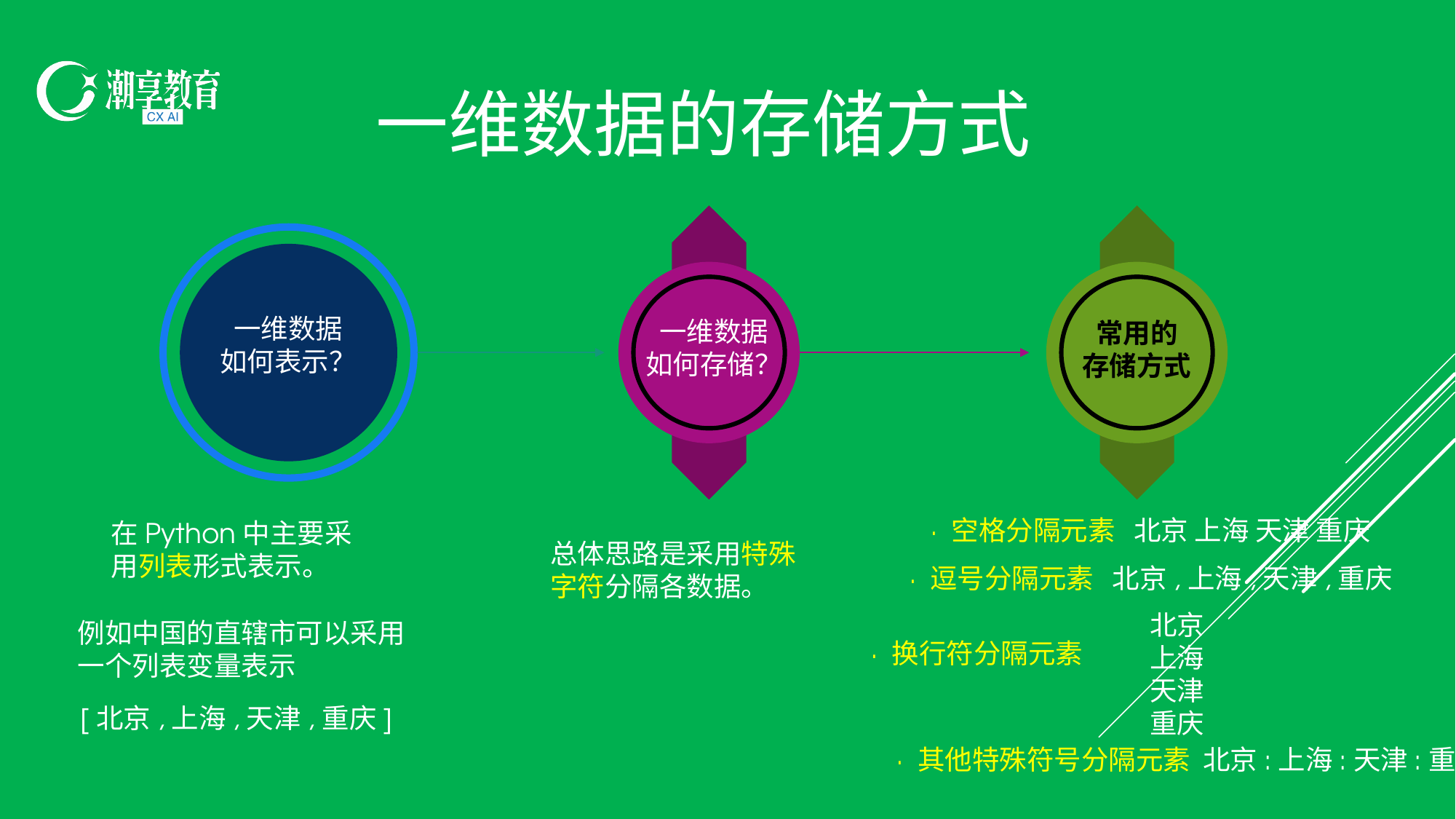

一维数据的存储方式

一维数据
如何存储？

常用的
存储方式

一维数据
如何表示？
· 空格分隔元素   北京 上海 天津 重庆
在Python中主要采用列表形式表示。
总体思路是采用特殊字符分隔各数据。
· 逗号分隔元素   北京,上海,天津,重庆
北京
上海
天津
重庆
例如中国的直辖市可以采用一个列表变量表示
· 换行符分隔元素
[北京,上海,天津,重庆]
· 其他特殊符号分隔元素  北京:上海:天津:重庆